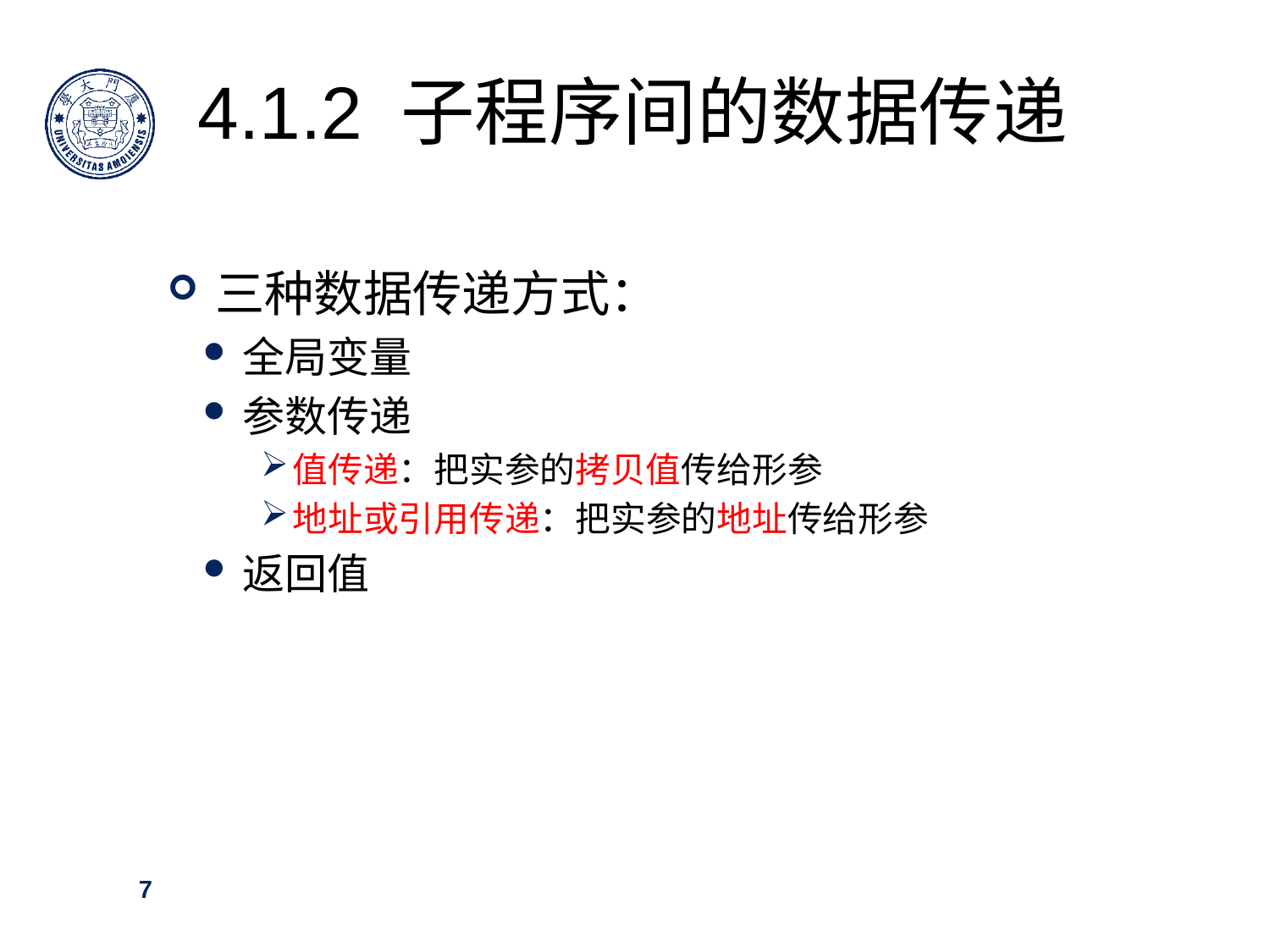

4.1.2 子程序间的数据传递
三种数据传递方式：
全局变量
参数传递
值传递：把实参的拷贝值传给形参
地址或引用传递：把实参的地址传给形参
返回值
7